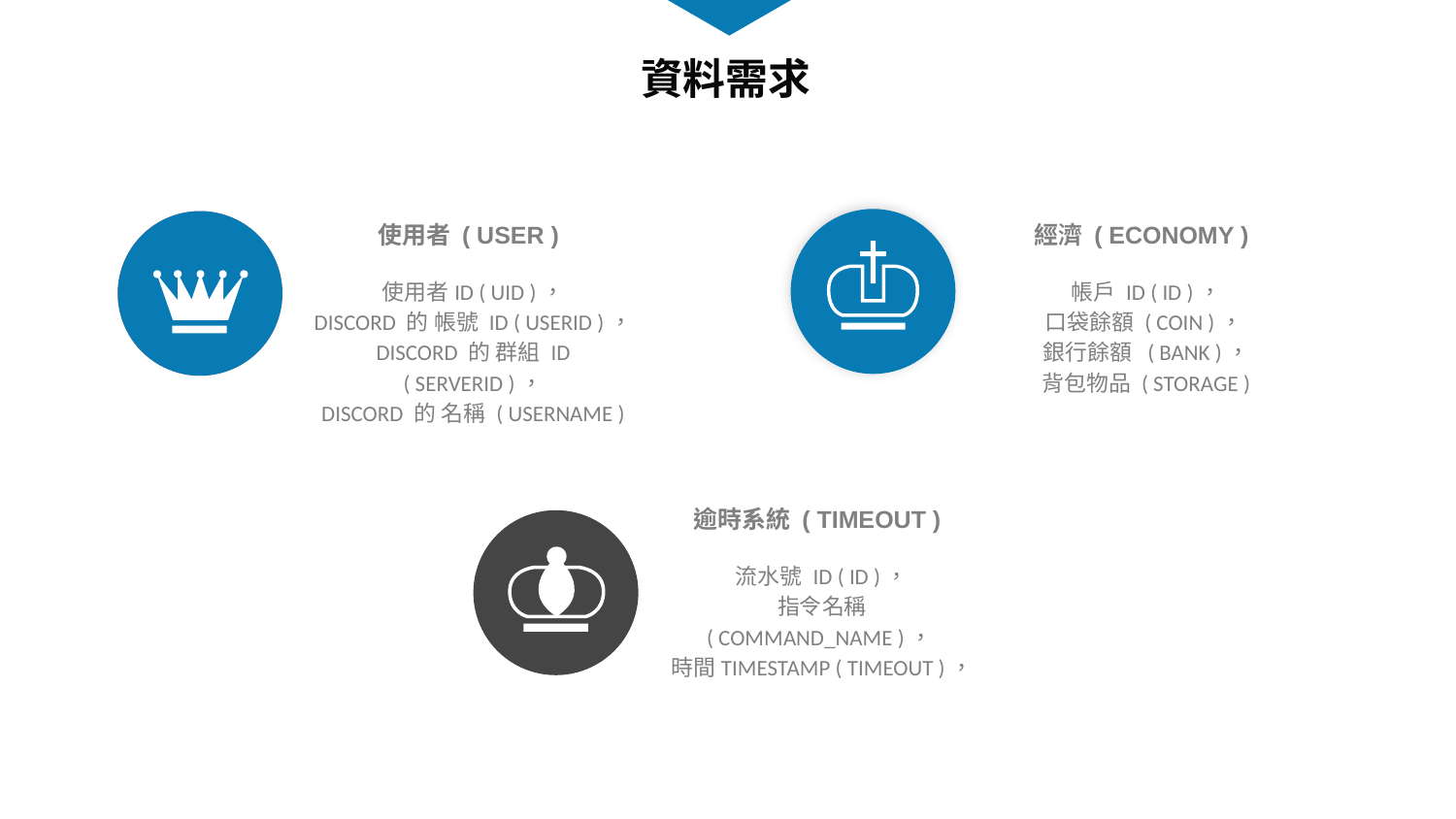

資料需求
使用者 ( USER )
使用者ID ( UID )，
DISCORD 的 帳號 ID ( USERID )， DISCORD 的 群組 ID ( SERVERID )，
DISCORD 的 名稱 ( USERNAME )

經濟 ( ECONOMY )
帳戶 ID ( ID )，
口袋餘額 ( COIN )，
銀行餘額  ( BANK )，
背包物品 ( STORAGE )

逾時系統 ( TIMEOUT )
流水號 ID ( ID )，
指令名稱 ( COMMAND_NAME )，
時間TIMESTAMP ( TIMEOUT )，